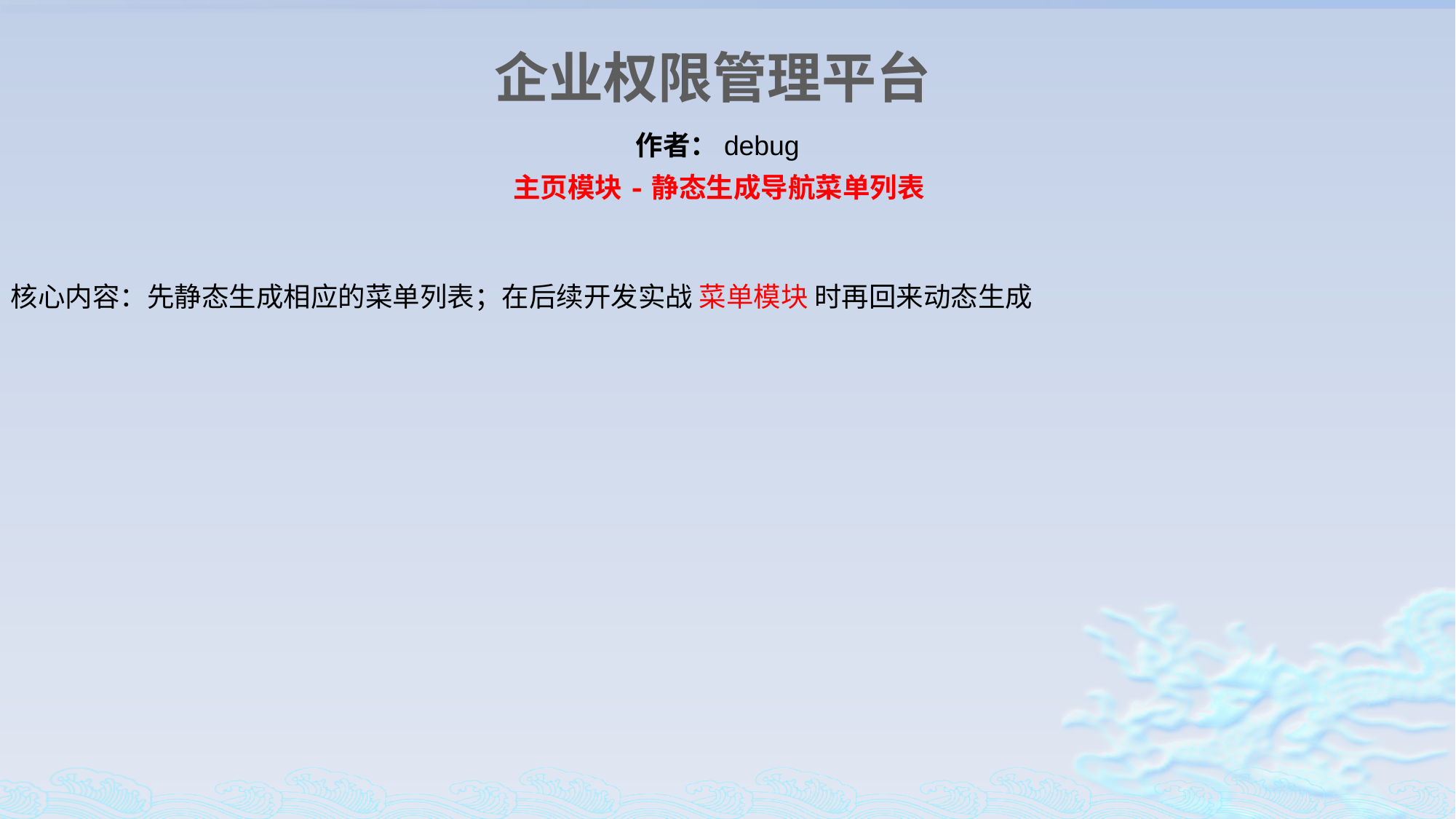

企业权限管理平台
作者：debug
主页模块-静态生成导航菜单列表
核心内容：先静态生成相应的菜单列表；在后续开发实战 菜单模块 时再回来动态生成